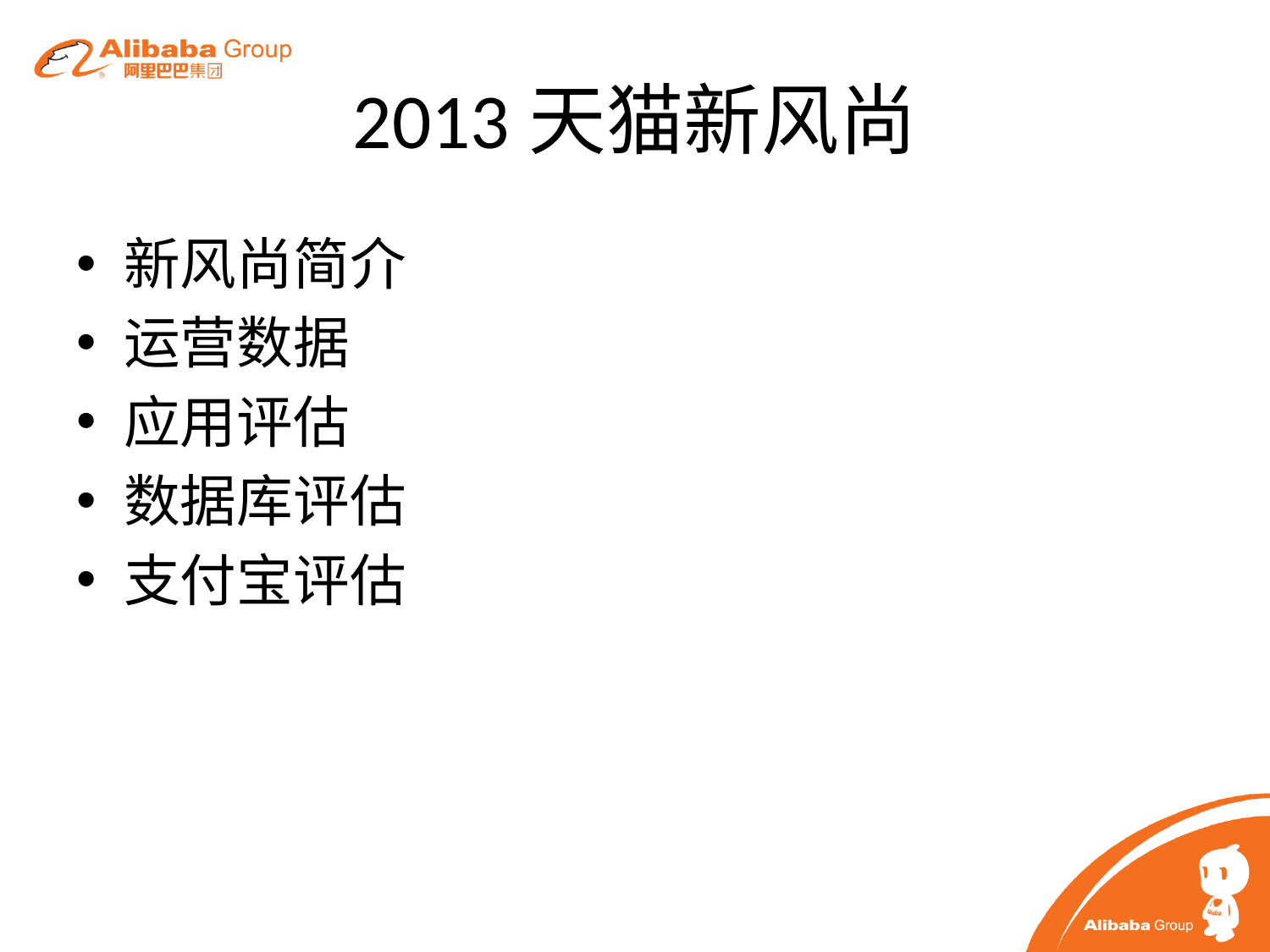

# 2013天猫新风尚
新风尚简介
运营数据
应用评估
数据库评估
支付宝评估